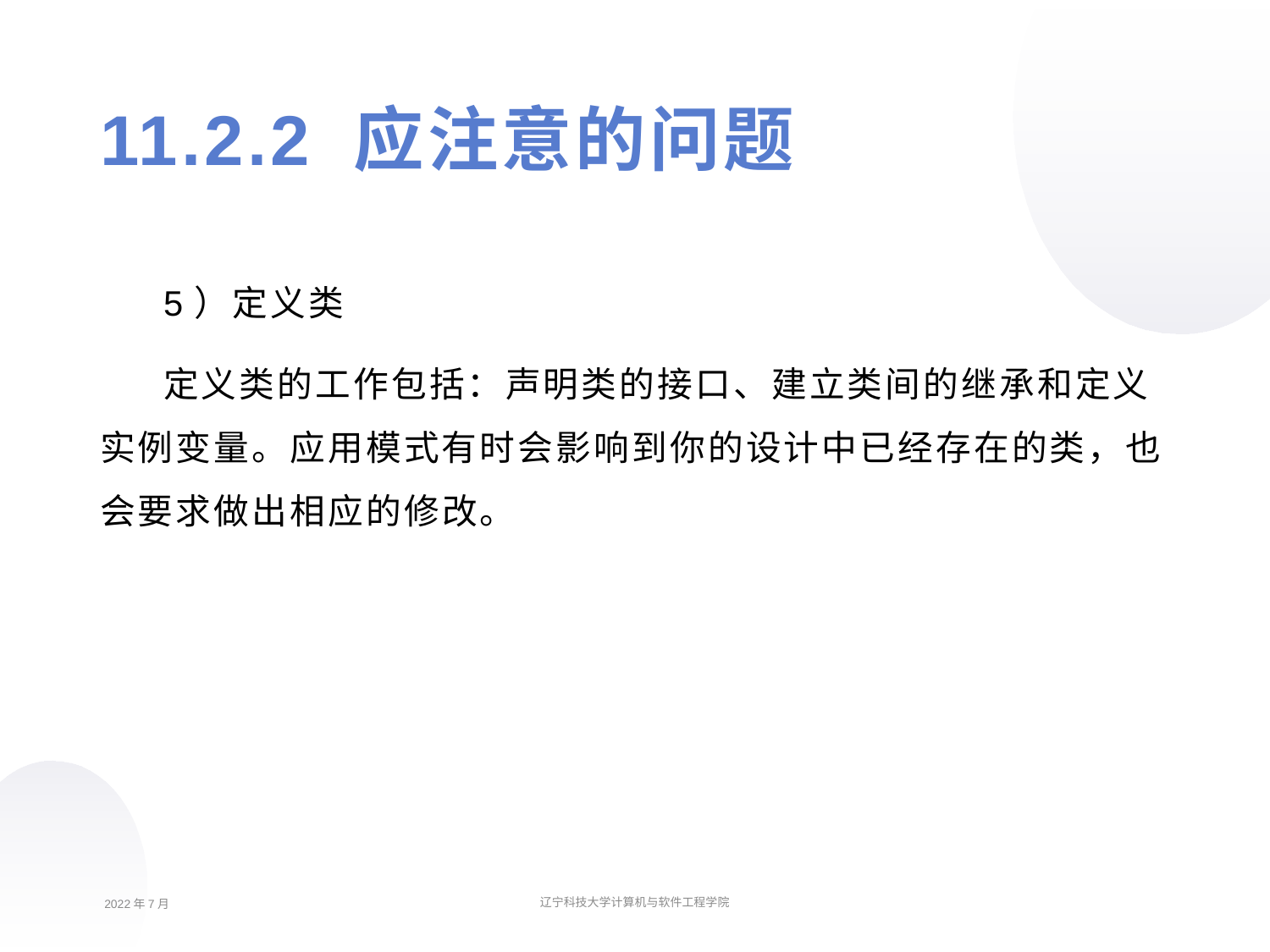

11.2.2 应注意的问题
5）定义类
定义类的工作包括：声明类的接口、建立类间的继承和定义实例变量。应用模式有时会影响到你的设计中已经存在的类，也会要求做出相应的修改。

2022年7月
辽宁科技大学计算机与软件工程学院
34